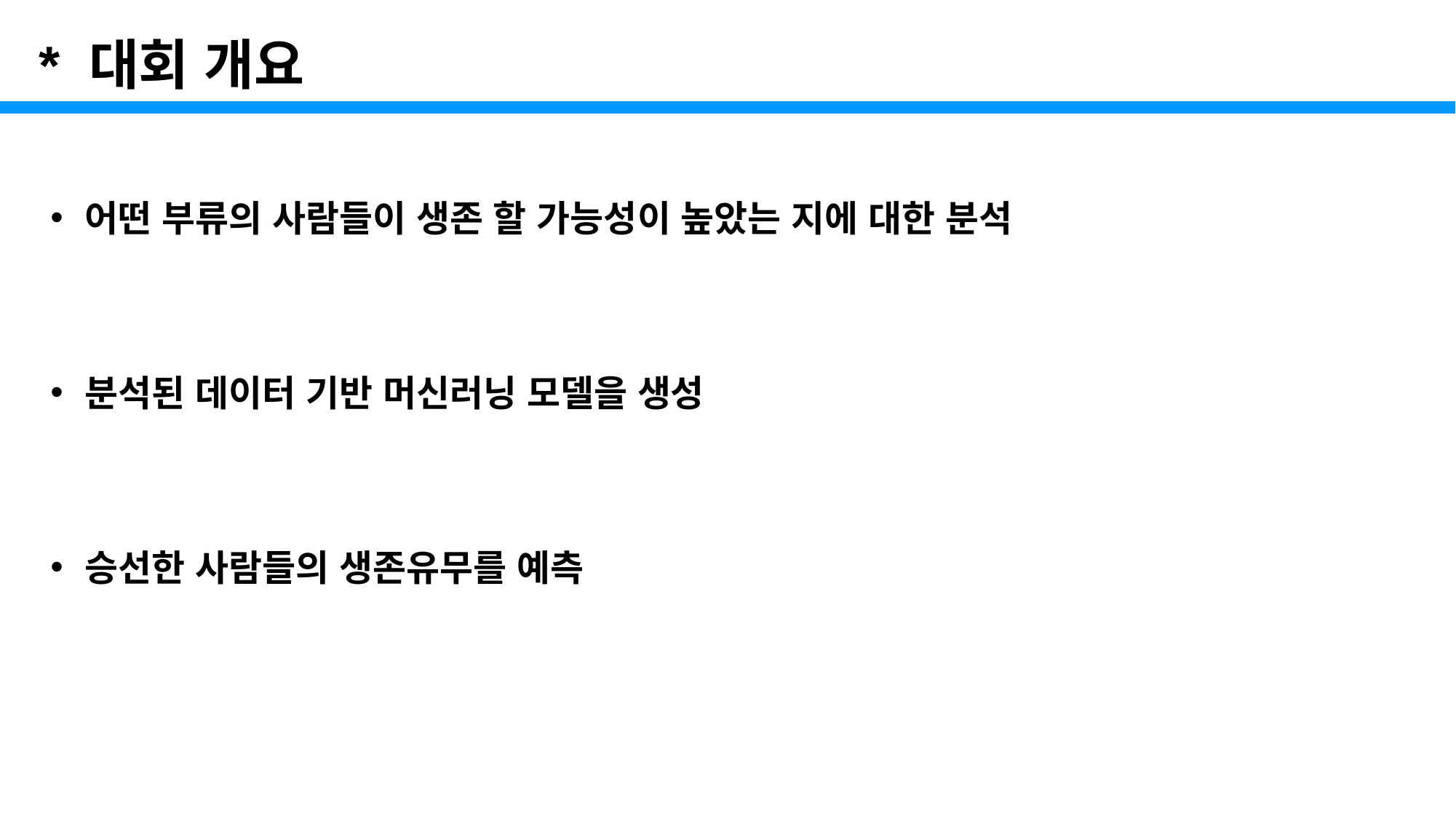

* 대회 개요

어떤 부류의 사람들이 생존 할 가능성이 높았는 지에 대한 분석

분석된 데이터 기반 머신러닝 모델을 생성

승선한 사람들의 생존유무를 예측